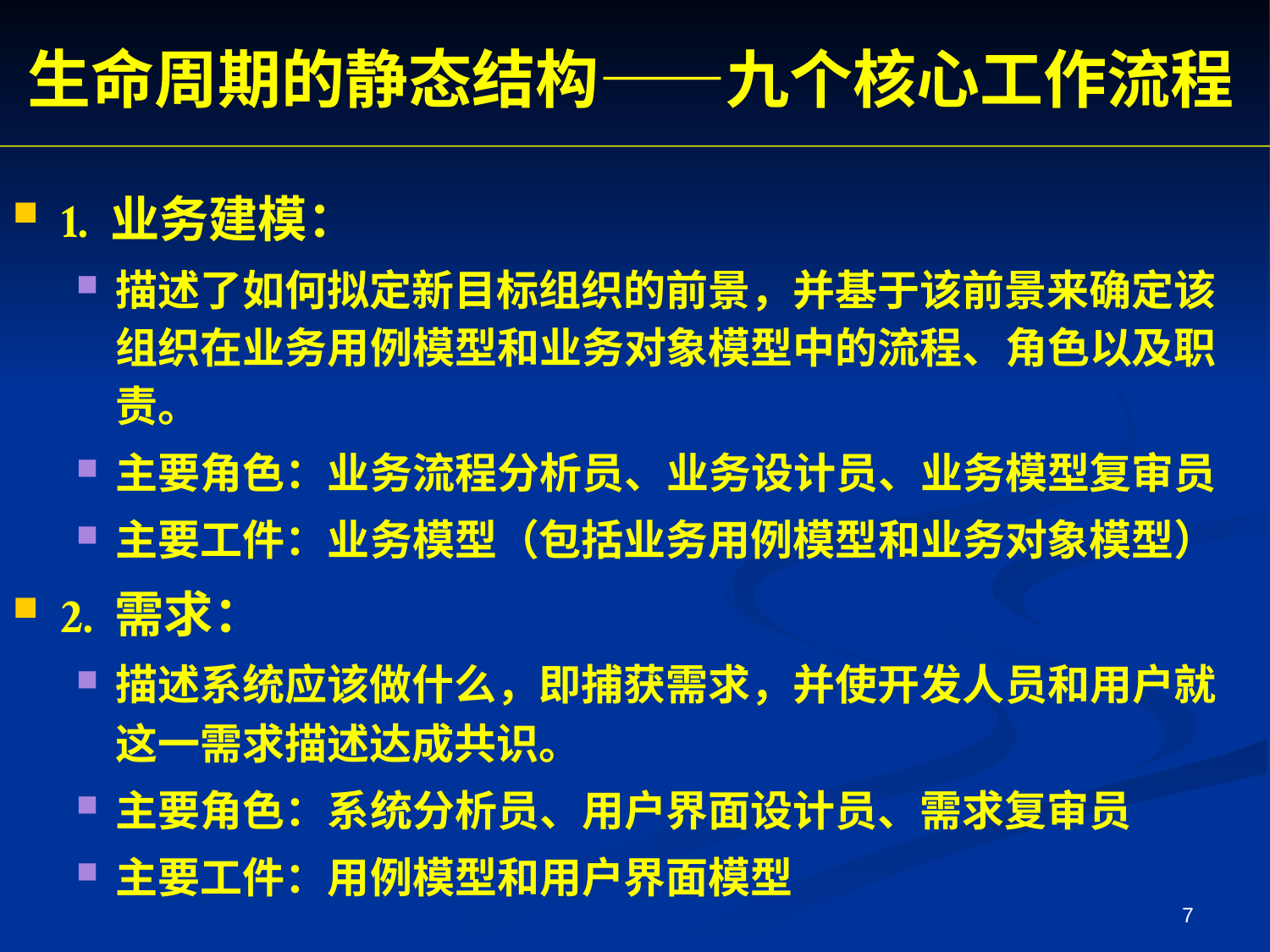

生命周期的静态结构——九个核心工作流程

1. 业务建模：
描述了如何拟定新目标组织的前景，并基于该前景来确定该组织在业务用例模型和业务对象模型中的流程、角色以及职责。
主要角色：业务流程分析员、业务设计员、业务模型复审员
主要工件：业务模型（包括业务用例模型和业务对象模型）
2. 需求：
描述系统应该做什么，即捕获需求，并使开发人员和用户就这一需求描述达成共识。
主要角色：系统分析员、用户界面设计员、需求复审员
主要工件：用例模型和用户界面模型
7